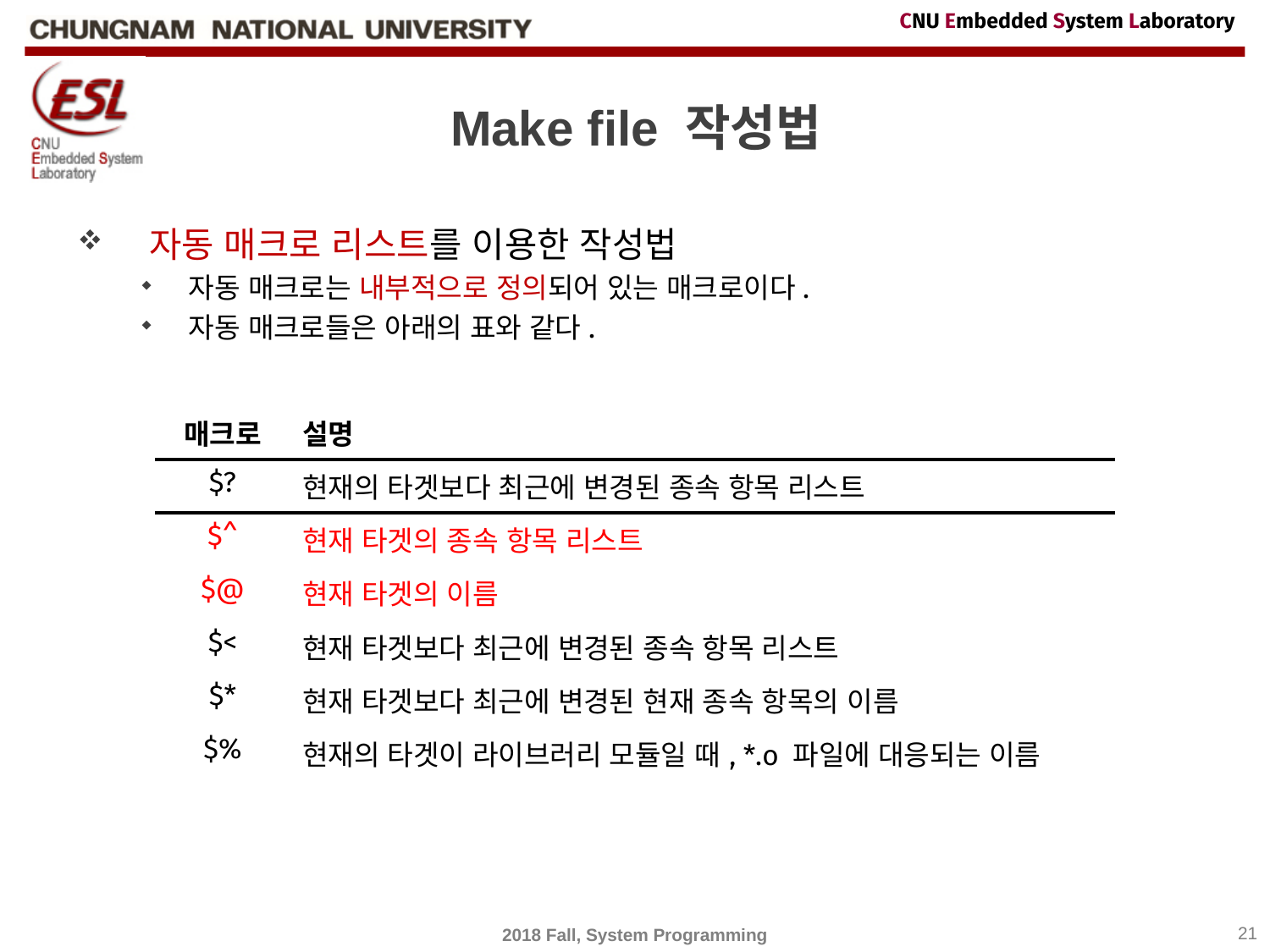

# Make file 작성법
자동 매크로 리스트를 이용한 작성법
자동 매크로는 내부적으로 정의되어 있는 매크로이다.
자동 매크로들은 아래의 표와 같다.

| 매크로 | 설명 |
| --- | --- |
| $? | 현재의 타겟보다 최근에 변경된 종속 항목 리스트 |
| $^ | 현재 타겟의 종속 항목 리스트 |
| $@ | 현재 타겟의 이름 |
| $< | 현재 타겟보다 최근에 변경된 종속 항목 리스트 |
| $\* | 현재 타겟보다 최근에 변경된 현재 종속 항목의 이름 |
| $% | 현재의 타겟이 라이브러리 모듈일 때, \*.o 파일에 대응되는 이름 |
2018 Fall, System Programming
21